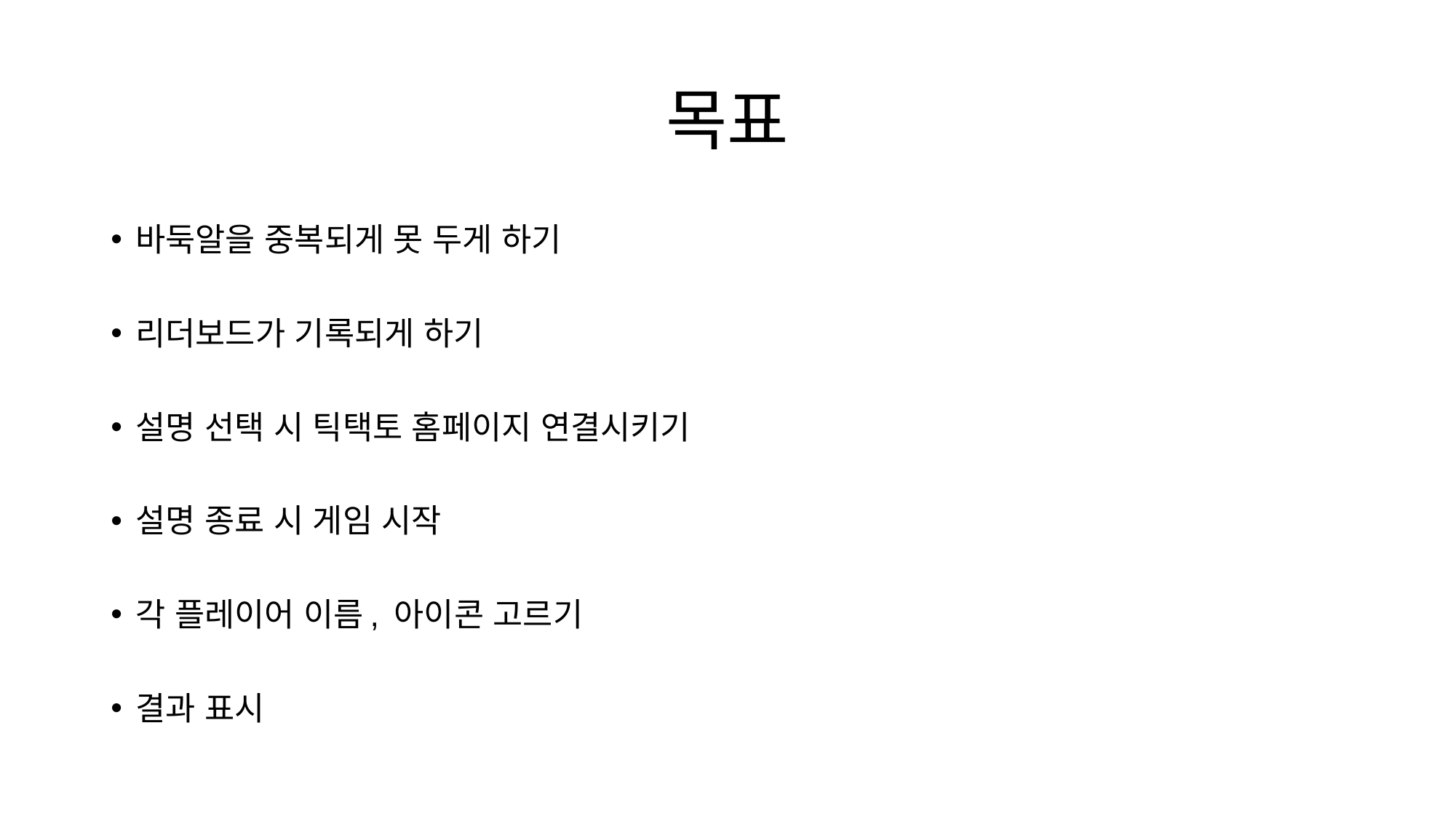

# 목표
바둑알을 중복되게 못 두게 하기

리더보드가 기록되게 하기

설명 선택 시 틱택토 홈페이지 연결시키기

설명 종료 시 게임 시작

각 플레이어 이름, 아이콘 고르기

결과 표시